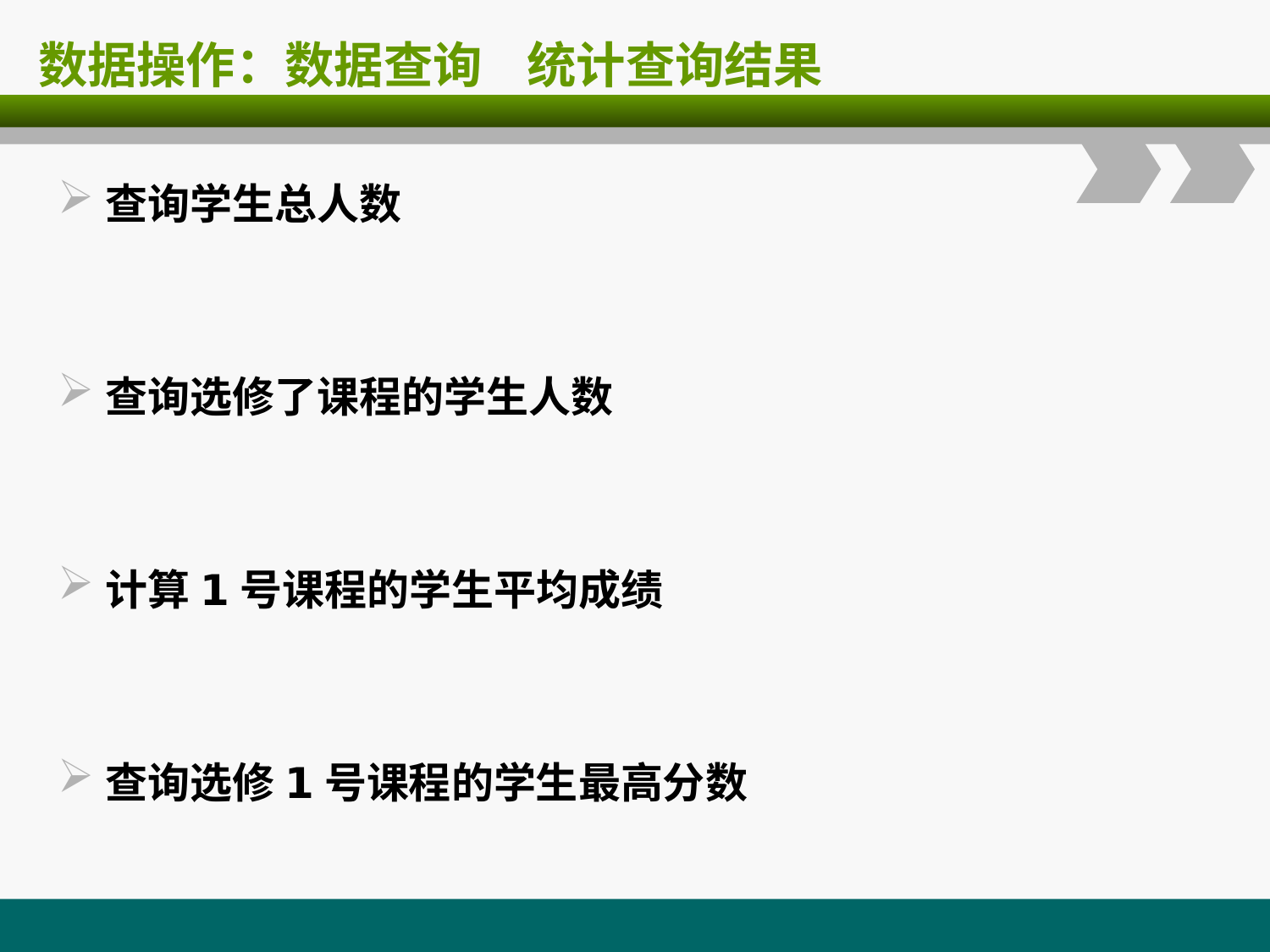

# 数据操作：数据查询    统计查询结果
查询学生总人数

查询选修了课程的学生人数

计算1号课程的学生平均成绩

查询选修1号课程的学生最高分数